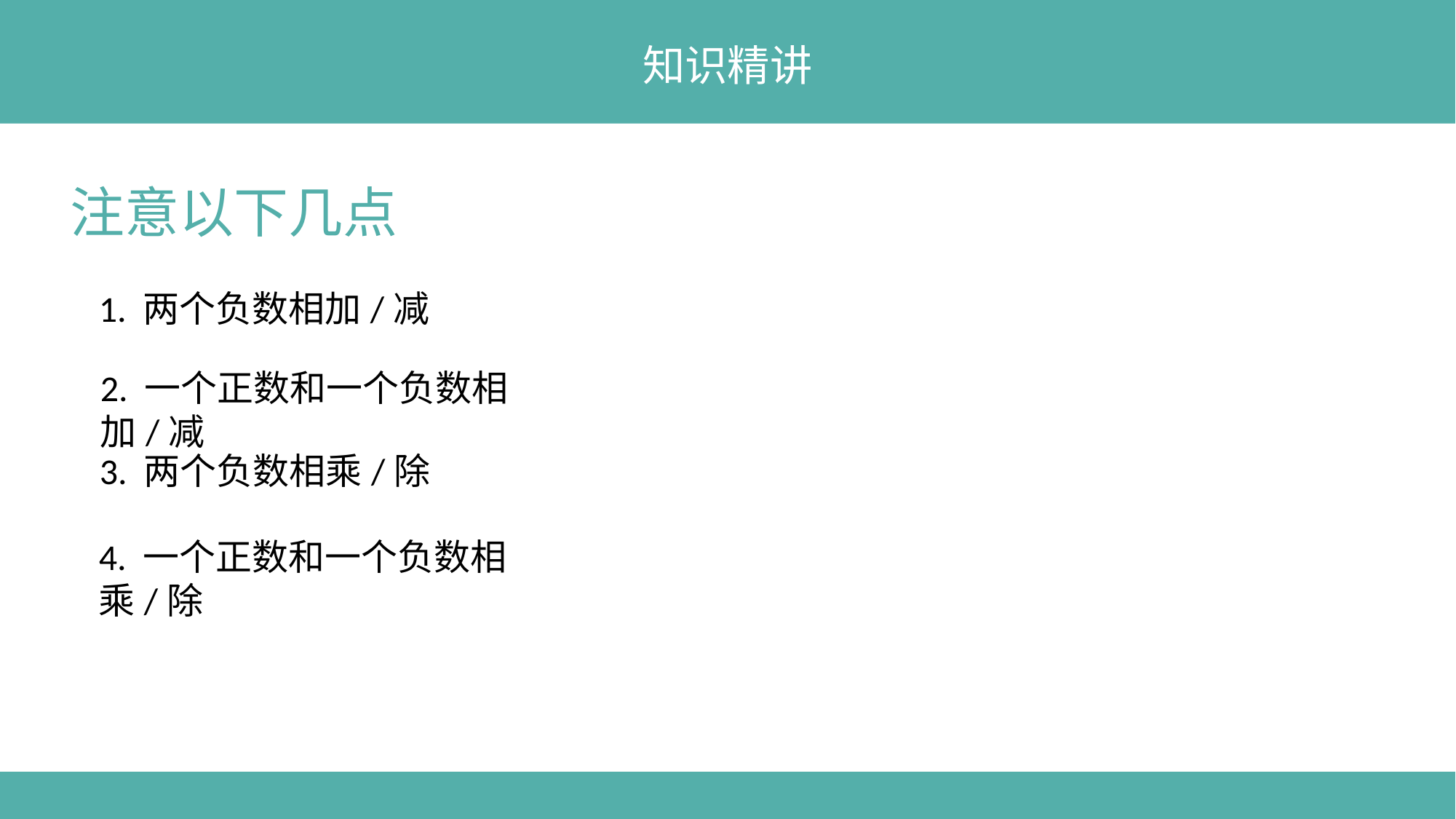

知识精讲

注意以下几点
1. 两个负数相加/减
2. 一个正数和一个负数相加/减
3. 两个负数相乘/除
4. 一个正数和一个负数相乘/除